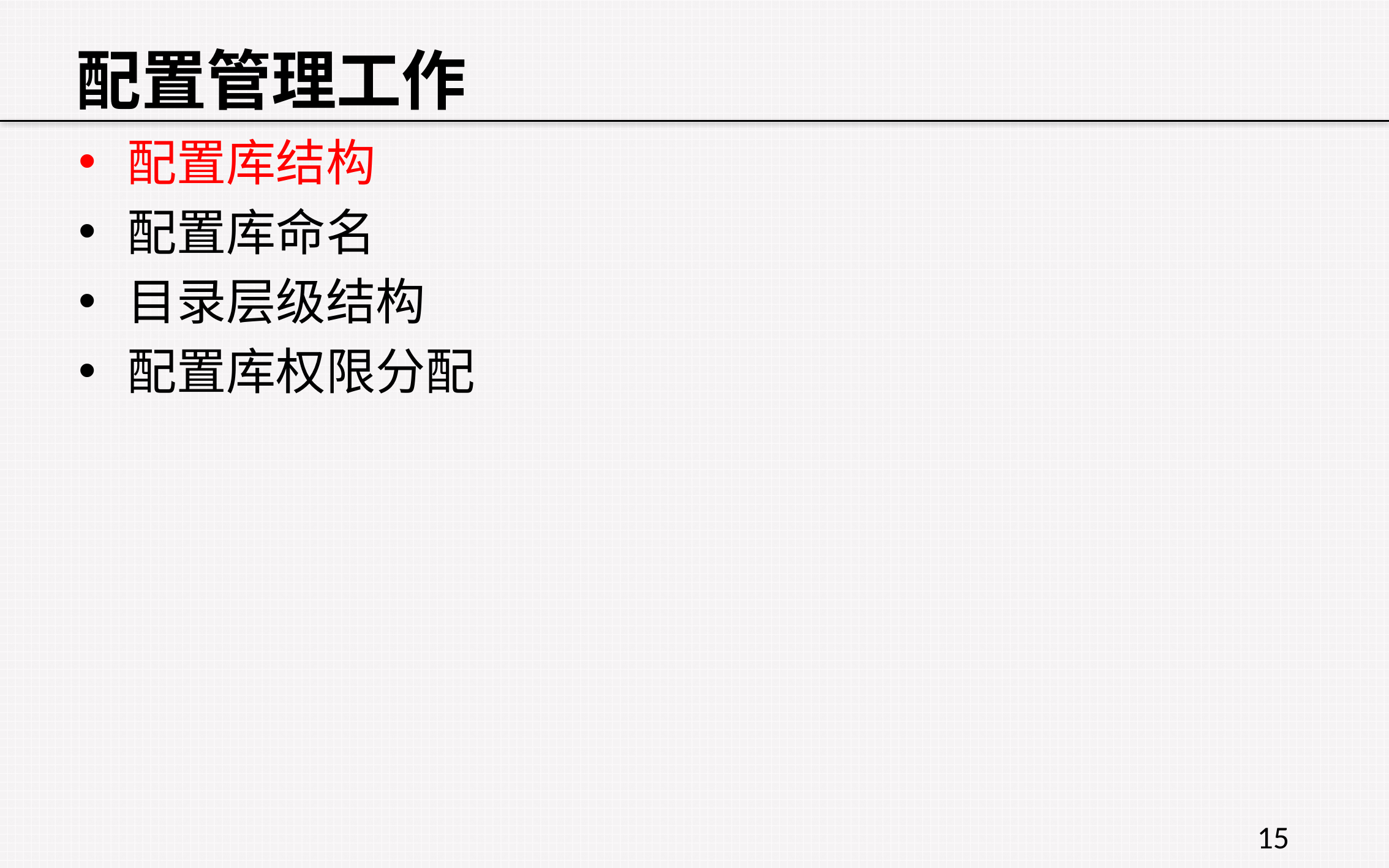

# 配置管理工作
配置库结构
配置库命名
目录层级结构
配置库权限分配

15